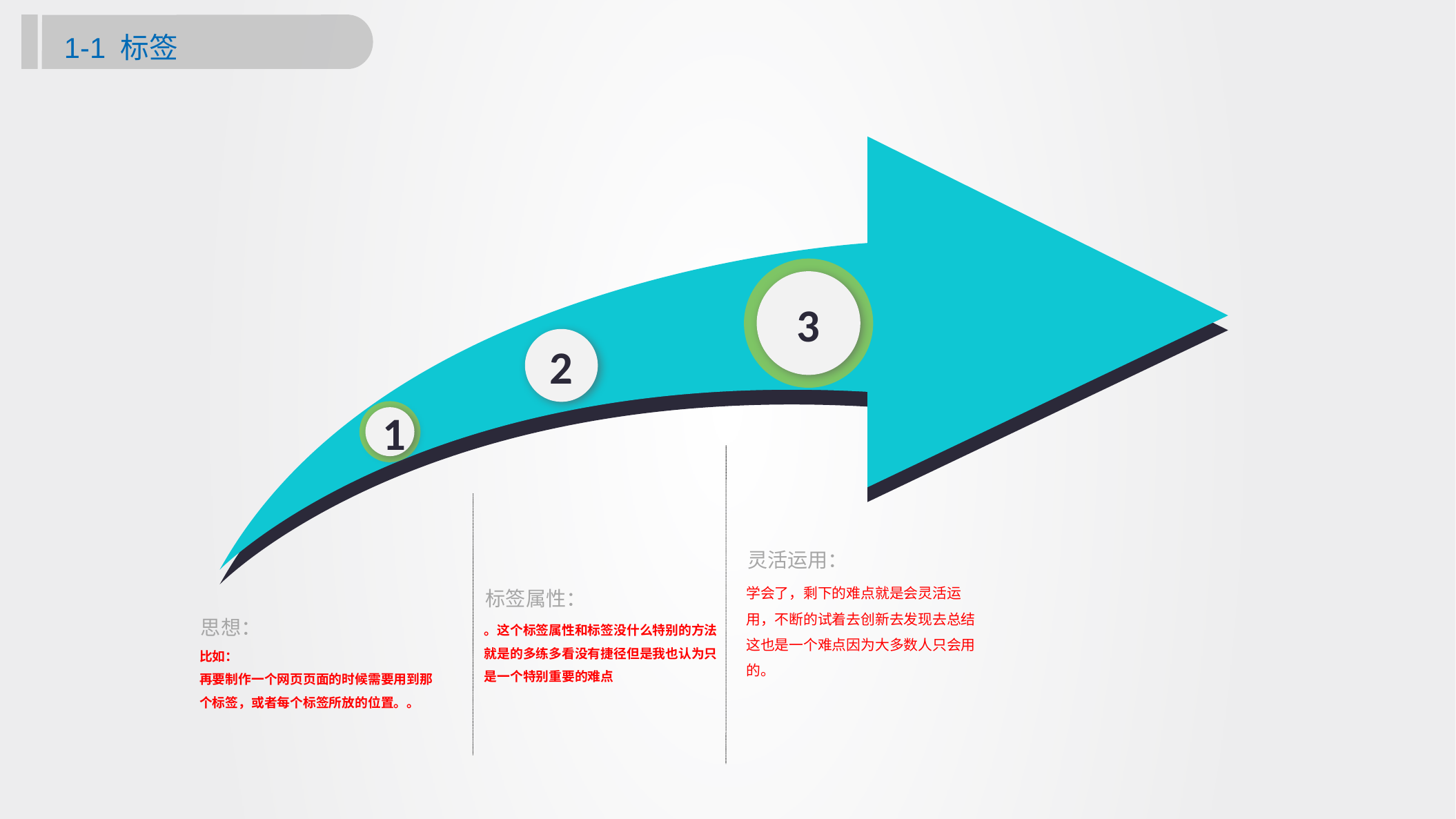

1-1 标签

3

2

1
灵活运用：
学会了，剩下的难点就是会灵活运用，不断的试着去创新去发现去总结这也是一个难点因为大多数人只会用的。
标签属性：
思想：
。这个标签属性和标签没什么特别的方法就是的多练多看没有捷径但是我也认为只是一个特别重要的难点
比如：
再要制作一个网页页面的时候需要用到那个标签，或者每个标签所放的位置。。